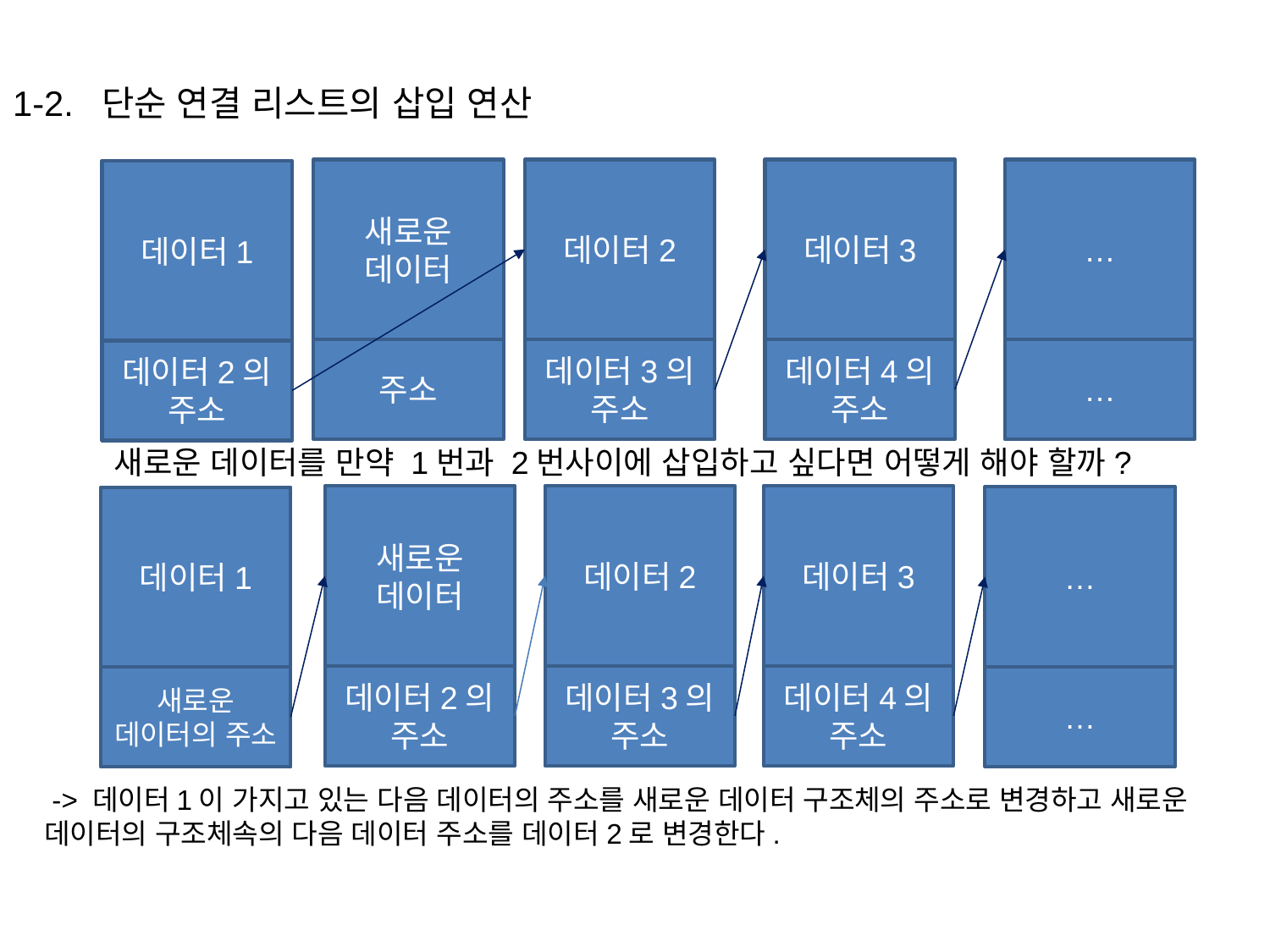

1-2.  단순 연결 리스트의 삽입 연산
새로운 데이터
데이터2
데이터3
…
데이터1
주소
데이터3의 주소
데이터4의 주소
…
데이터2의 주소
 새로운 데이터를 만약 1번과 2번사이에 삽입하고 싶다면 어떻게 해야 할까?
새로운
데이터
데이터2
데이터3
…
데이터1
데이터2의
주소
데이터3의 주소
데이터4의 주소
…
새로운 데이터의 주소
 -> 데이터1이 가지고 있는 다음 데이터의 주소를 새로운 데이터 구조체의 주소로 변경하고 새로운 데이터의 구조체속의 다음 데이터 주소를 데이터2로 변경한다.